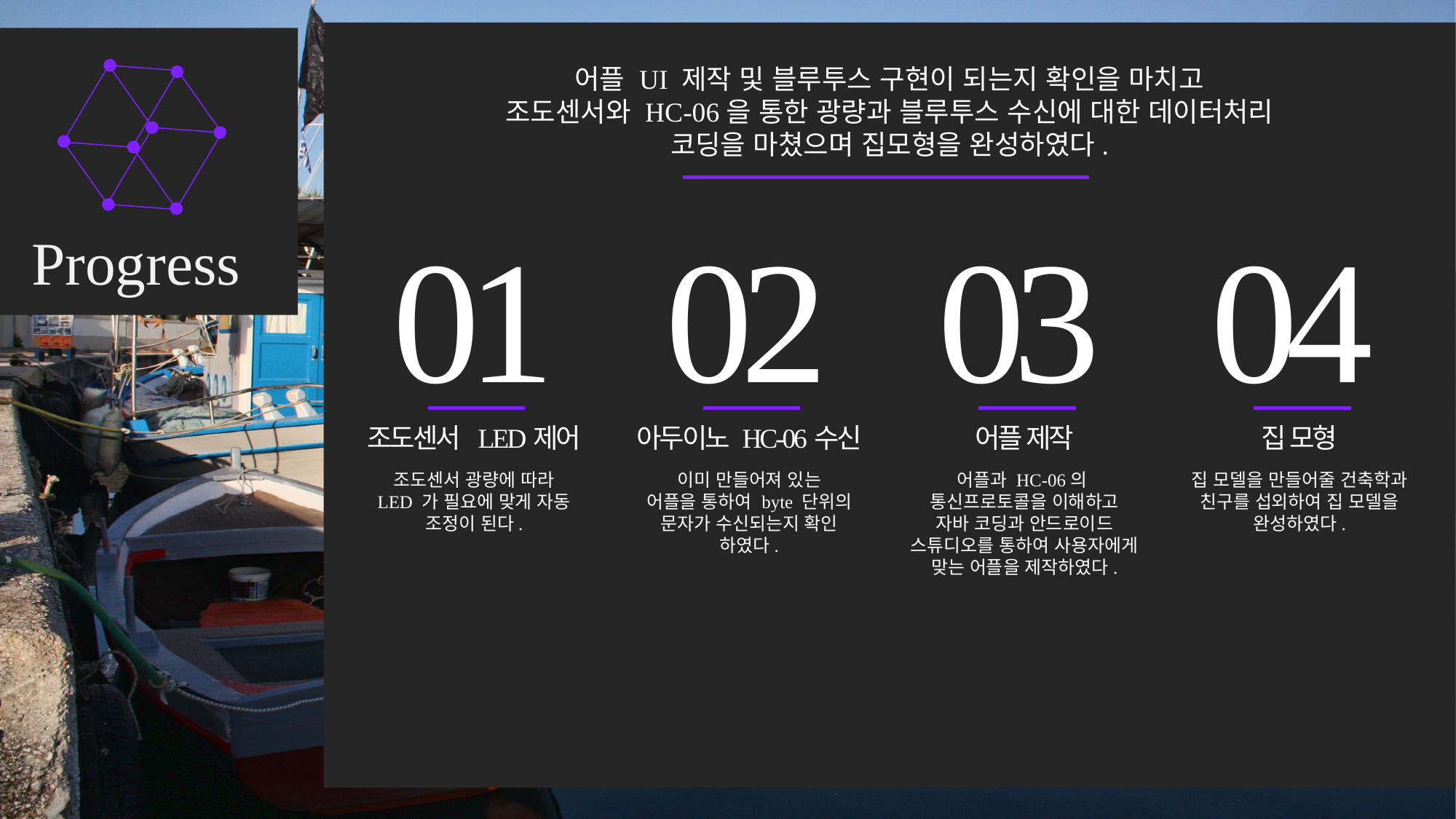

어플 UI 제작 및 블루투스 구현이 되는지 확인을 마치고
조도센서와 HC-06을 통한 광량과 블루투스 수신에 대한 데이터처리
코딩을 마쳤으며 집모형을 완성하였다.
01
02
03
04
Progress
조도센서  LED제어
아두이노 HC-06수신
어플 제작
집 모형
조도센서 광량에 따라
LED 가 필요에 맞게 자동
조정이 된다.
이미 만들어져 있는
어플을 통하여 byte 단위의
문자가 수신되는지 확인
하였다.
어플과 HC-06의
통신프로토콜을 이해하고
자바 코딩과 안드로이드 스튜디오를 통하여 사용자에게 맞는 어플을 제작하였다.
집 모델을 만들어줄 건축학과 친구를 섭외하여 집 모델을 완성하였다.